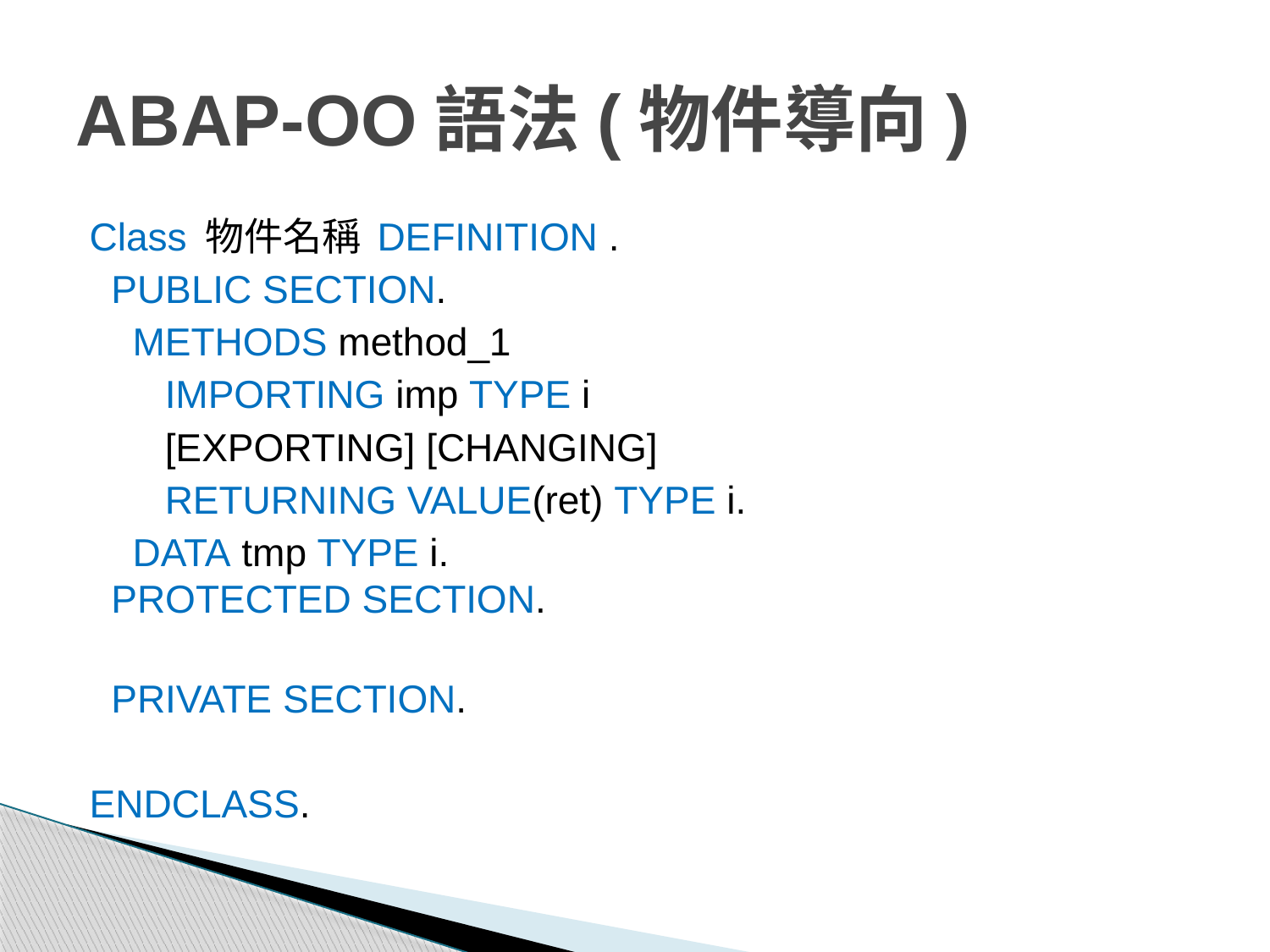

# ABAP-OO語法(物件導向)
Class 物件名稱 DEFINITION .
  PUBLIC SECTION.
    METHODS method_1
       IMPORTING imp TYPE i
       [EXPORTING] [CHANGING]
       RETURNING VALUE(ret) TYPE i.
    DATA tmp TYPE i.
  PROTECTED SECTION.
  PRIVATE SECTION.

ENDCLASS.